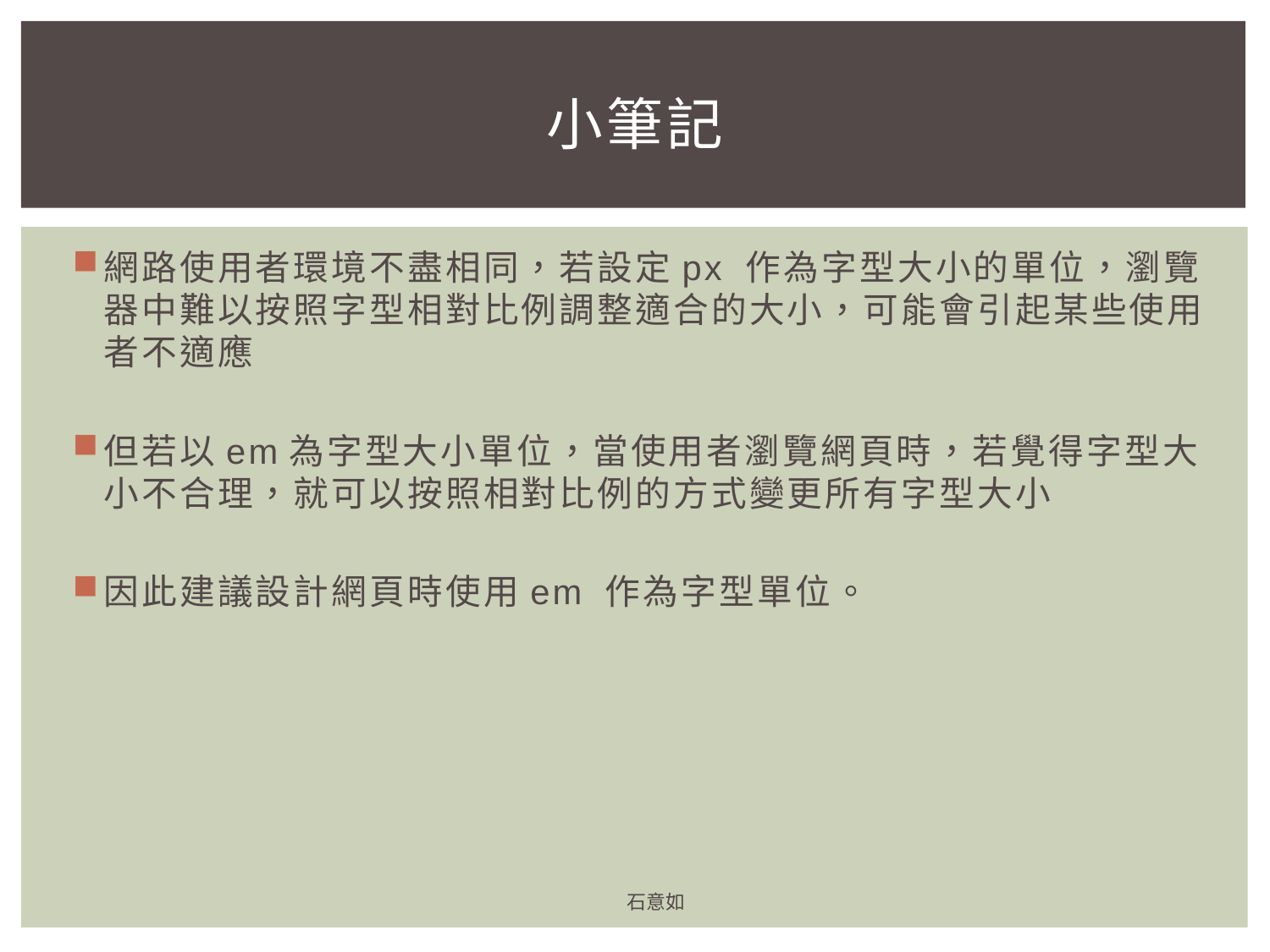

# 小筆記
網路使用者環境不盡相同，若設定px 作為字型大小的單位，瀏覽器中難以按照字型相對比例調整適合的大小，可能會引起某些使用者不適應

但若以em為字型大小單位，當使用者瀏覽網頁時，若覺得字型大小不合理，就可以按照相對比例的方式變更所有字型大小

因此建議設計網頁時使用em 作為字型單位。

石意如